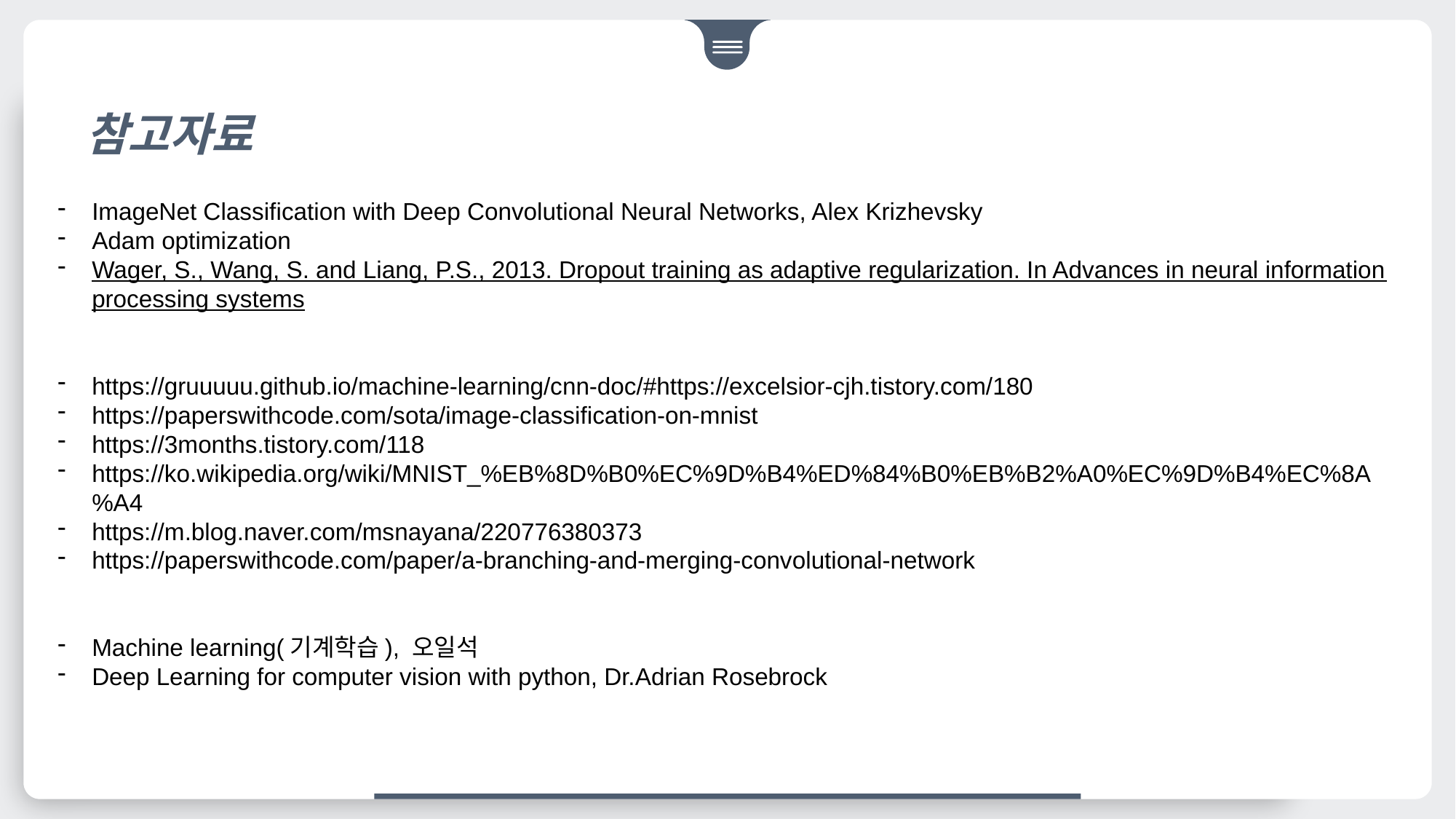

참고자료
ImageNet Classification with Deep Convolutional Neural Networks, Alex Krizhevsky
Adam optimization
Wager, S., Wang, S. and Liang, P.S., 2013. Dropout training as adaptive regularization. In Advances in neural information processing systems

https://gruuuuu.github.io/machine-learning/cnn-doc/#https://excelsior-cjh.tistory.com/180
https://paperswithcode.com/sota/image-classification-on-mnist
https://3months.tistory.com/118
https://ko.wikipedia.org/wiki/MNIST_%EB%8D%B0%EC%9D%B4%ED%84%B0%EB%B2%A0%EC%9D%B4%EC%8A%A4
https://m.blog.naver.com/msnayana/220776380373
https://paperswithcode.com/paper/a-branching-and-merging-convolutional-network

Machine learning(기계학습), 오일석
Deep Learning for computer vision with python, Dr.Adrian Rosebrock
B